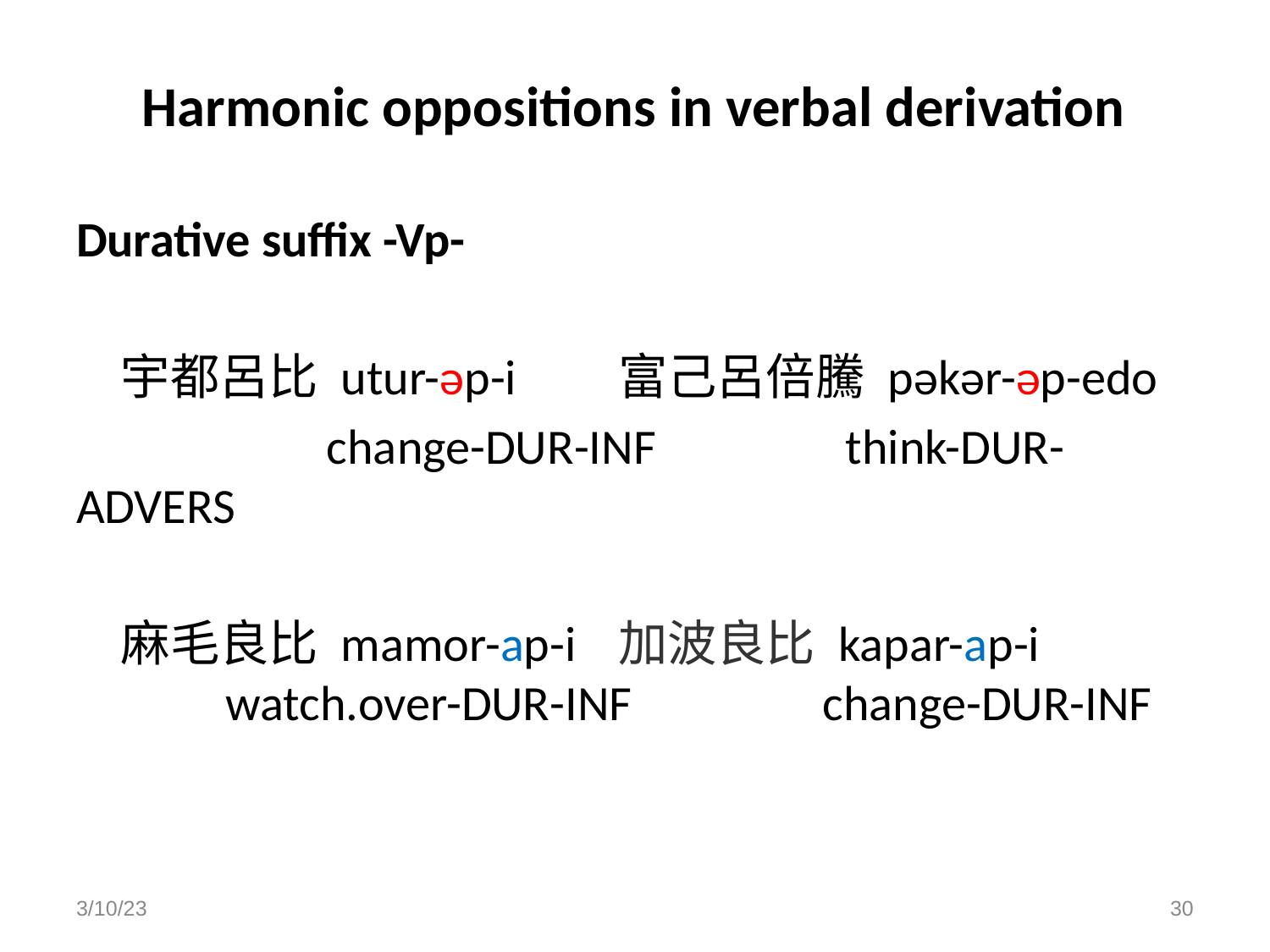

# Harmonic oppositions in verbal derivation
Durative suffix -Vp-

   宇都呂比 utur-əp-i	  富己呂倍騰 pəkər-əp-edo
	           change-dur-inf	            think-dur-advers

   麻毛良比 mamor-ap-i	  加波良比 kapar-ap-i		  watch.over-dur-inf                 change-dur-inf
3/10/23

30